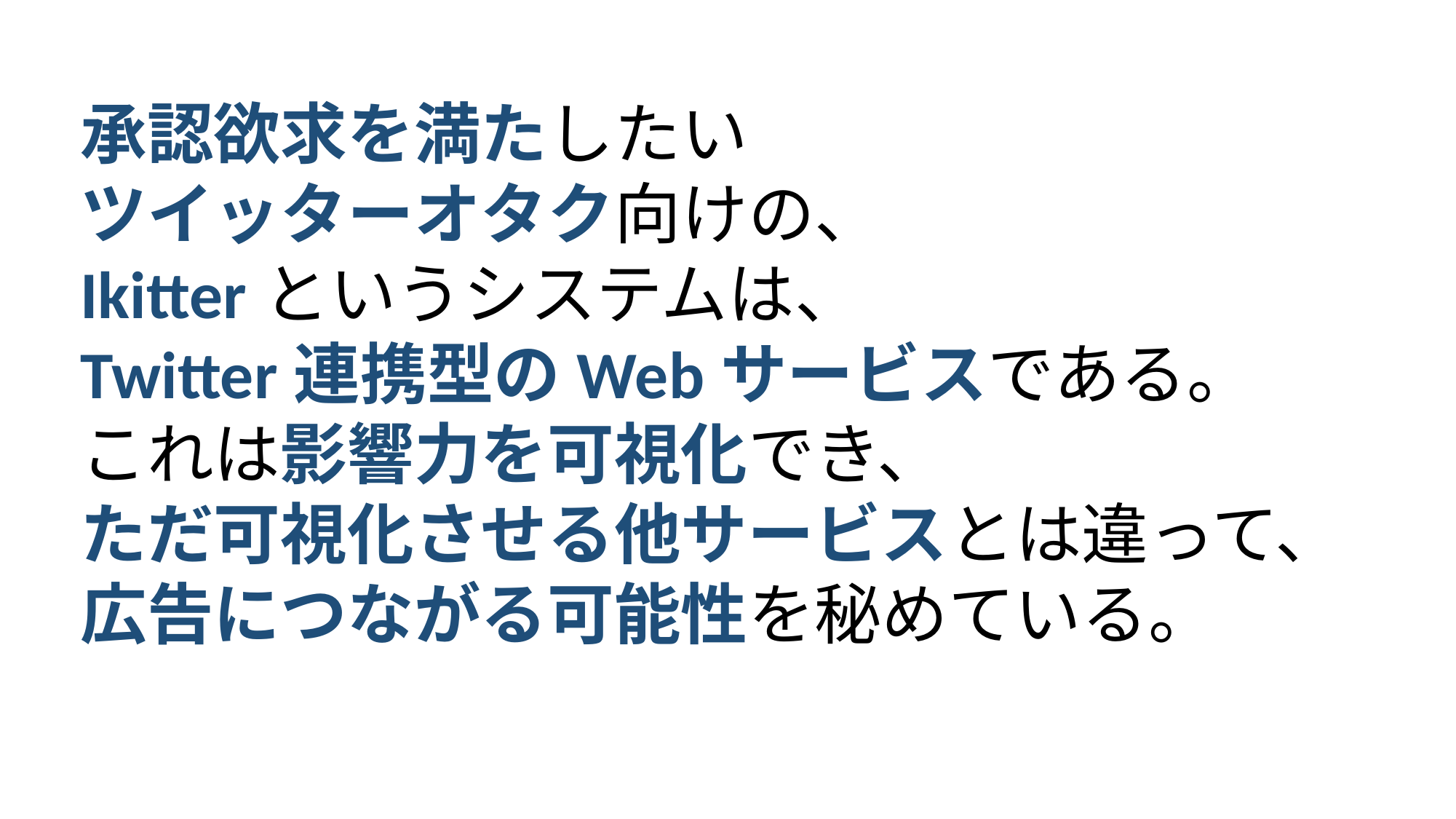

承認欲求を満たしたい
ツイッターオタク向けの、
Ikitterというシステムは、
Twitter連携型のWebサービスである。
これは影響力を可視化でき、
ただ可視化させる他サービスとは違って、
広告につながる可能性を秘めている。